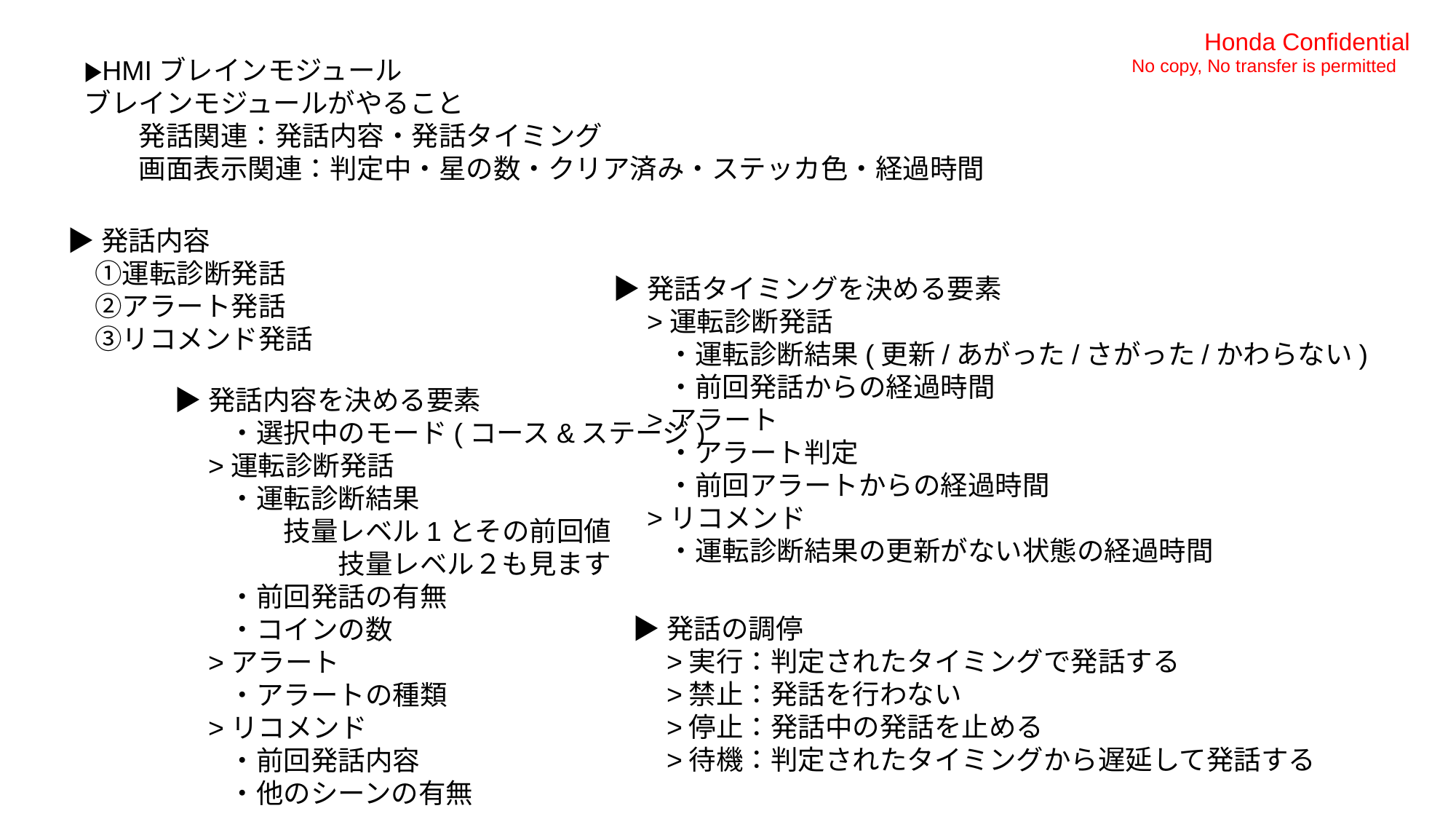

▶HMIブレインモジュール
ブレインモジュールがやること
　　発話関連：発話内容・発話タイミング
　　画面表示関連：判定中・星の数・クリア済み・ステッカ色・経過時間
▶発話内容
　①運転診断発話
　②アラート発話
　③リコメンド発話
▶発話タイミングを決める要素
　>運転診断発話
　　・運転診断結果(更新/あがった/さがった/かわらない)
　　・前回発話からの経過時間
　>アラート
　　・アラート判定
　　・前回アラートからの経過時間
　>リコメンド
　　・運転診断結果の更新がない状態の経過時間
▶発話内容を決める要素
　　・選択中のモード(コース&ステージ)
　>運転診断発話
　　・運転診断結果
	技量レベル1とその前回値
　　　　　　技量レベル２も見ます
　　・前回発話の有無
　　・コインの数
　>アラート
　　・アラートの種類
　>リコメンド
　　・前回発話内容
　　・他のシーンの有無
▶発話の調停
　>実行：判定されたタイミングで発話する
　>禁止：発話を行わない
　>停止：発話中の発話を止める
　>待機：判定されたタイミングから遅延して発話する